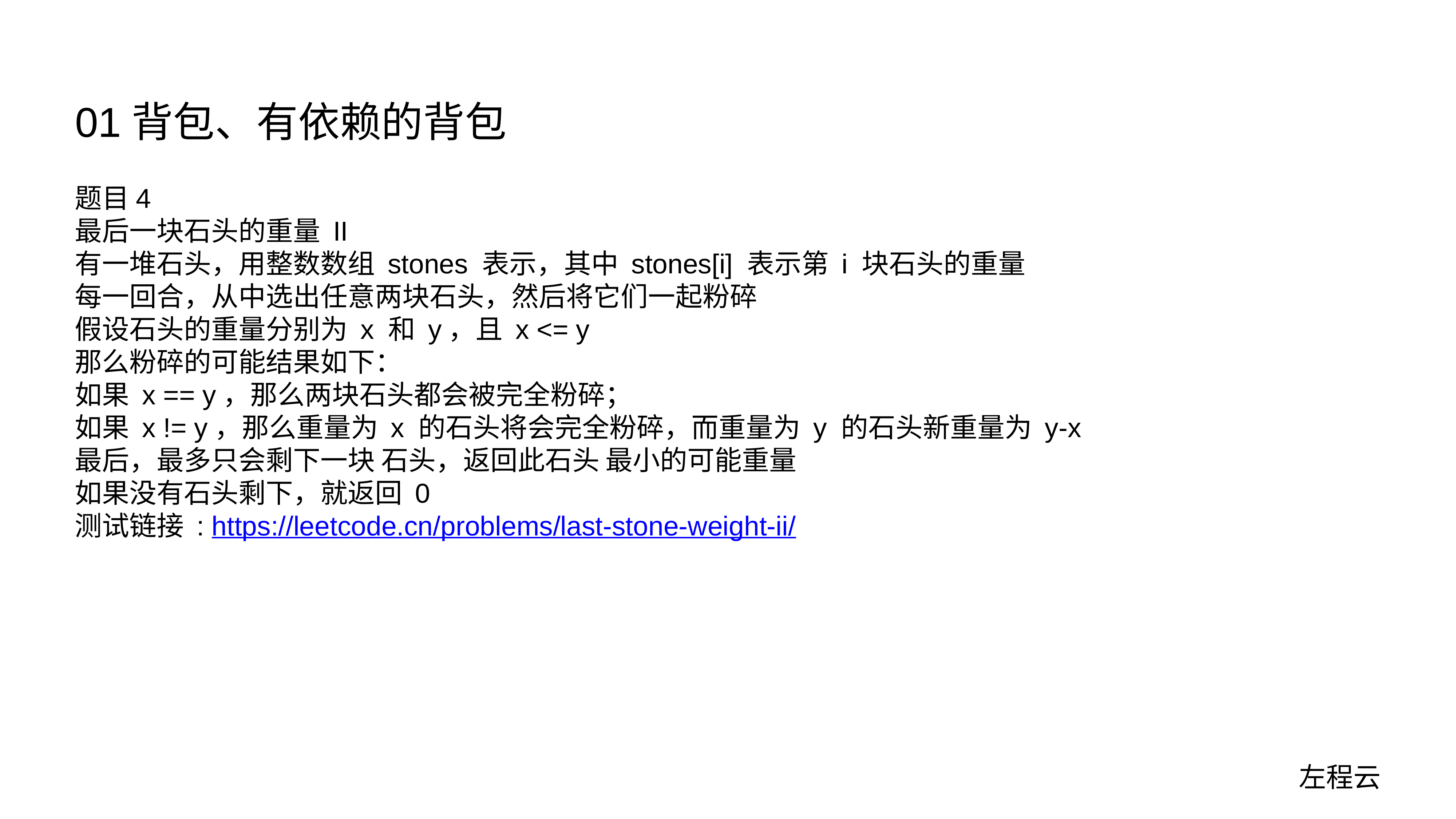

# 01背包、有依赖的背包
题目4
最后一块石头的重量 II
有一堆石头，用整数数组 stones 表示，其中 stones[i] 表示第 i 块石头的重量
每一回合，从中选出任意两块石头，然后将它们一起粉碎
假设石头的重量分别为 x 和 y，且 x <= y
那么粉碎的可能结果如下：
如果 x == y，那么两块石头都会被完全粉碎；
如果 x != y，那么重量为 x 的石头将会完全粉碎，而重量为 y 的石头新重量为 y-x
最后，最多只会剩下一块 石头，返回此石头 最小的可能重量
如果没有石头剩下，就返回 0
测试链接 : https://leetcode.cn/problems/last-stone-weight-ii/
左程云